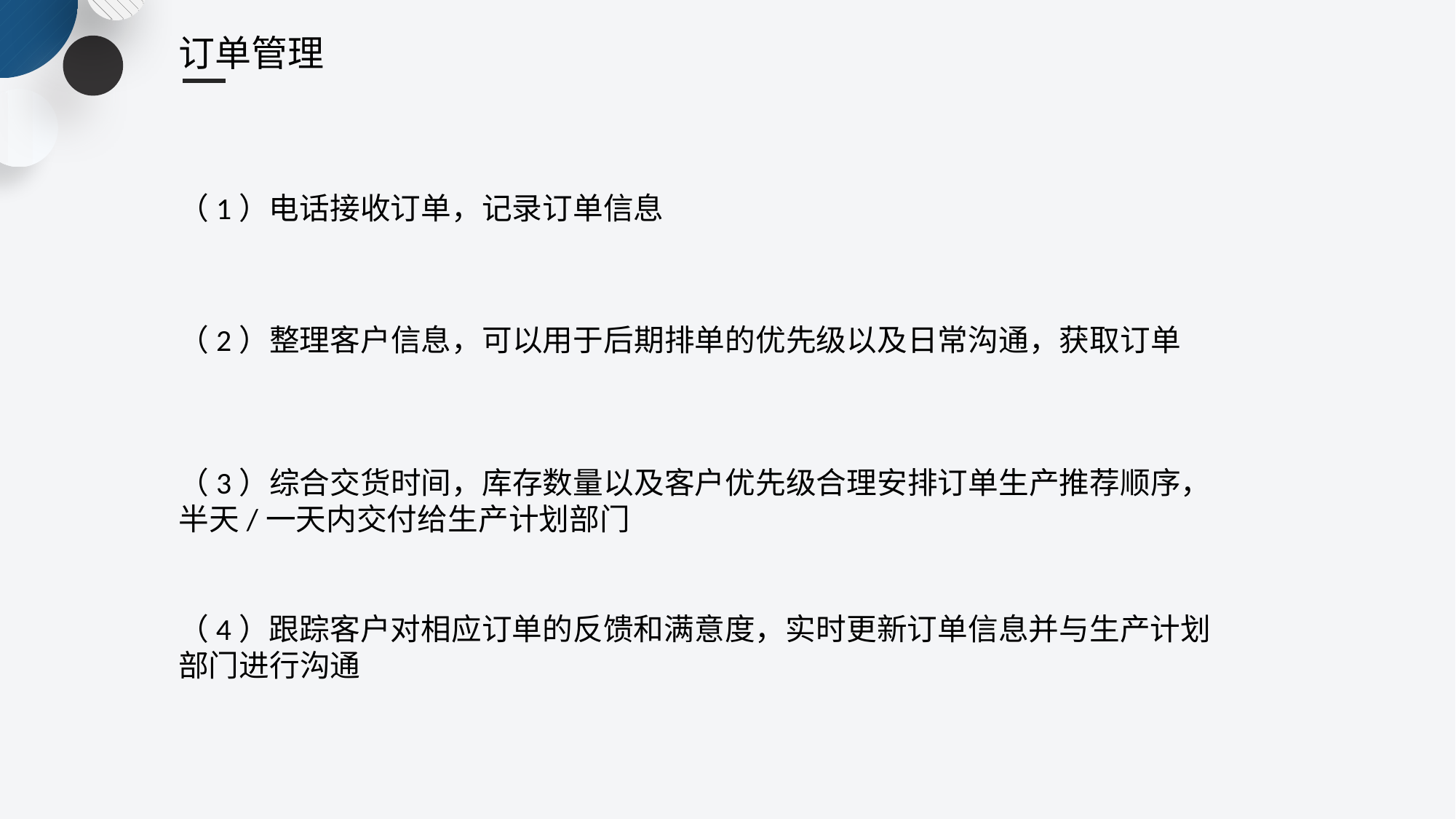

订单管理

（1）电话接收订单，记录订单信息
（2）整理客户信息，可以用于后期排单的优先级以及日常沟通，获取订单
（3）综合交货时间，库存数量以及客户优先级合理安排订单生产推荐顺序，半天/一天内交付给生产计划部门
（4）跟踪客户对相应订单的反馈和满意度，实时更新订单信息并与生产计划部门进行沟通